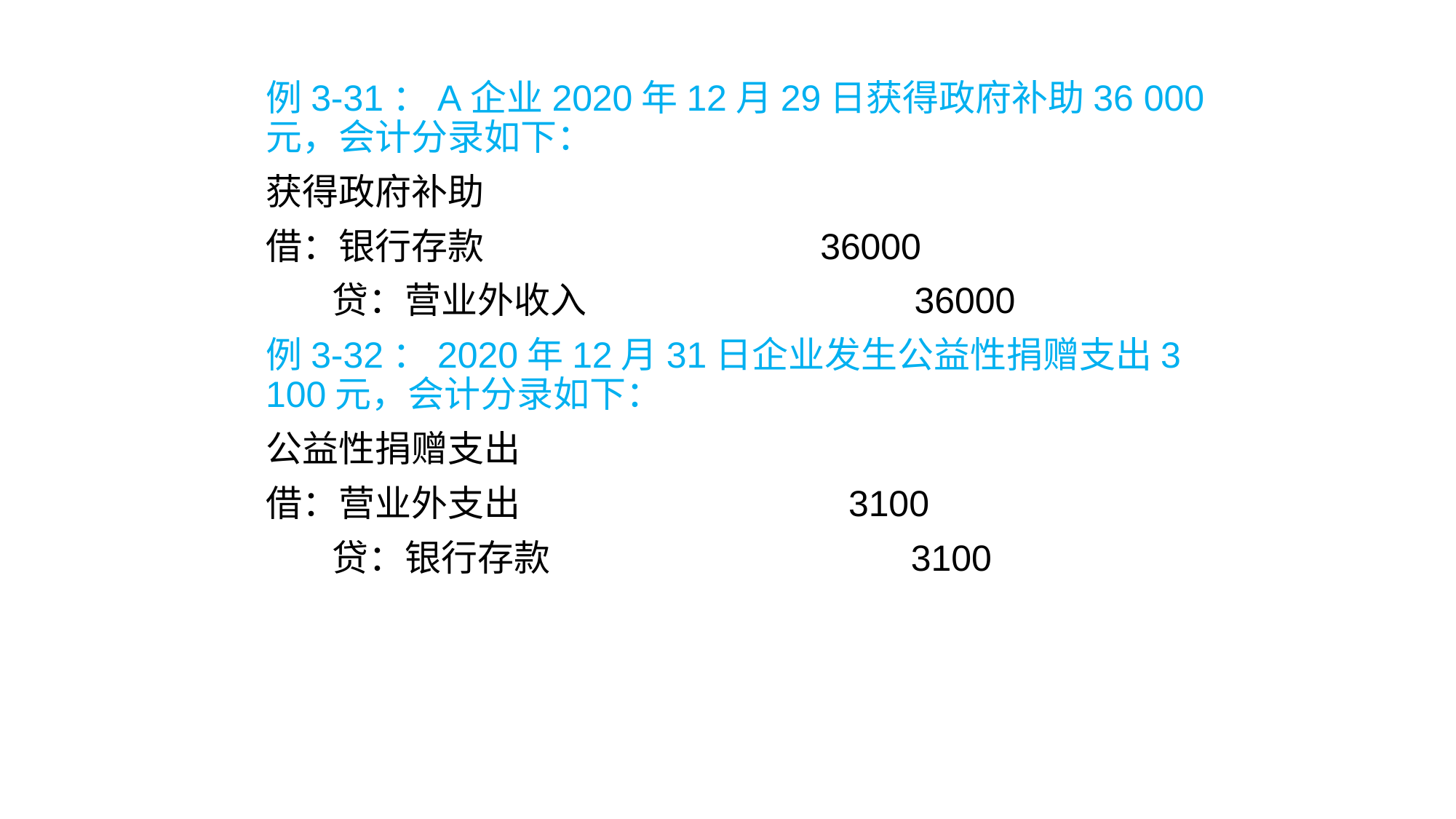

例3-31：A企业2020年12月29日获得政府补助36 000元，会计分录如下：
获得政府补助
借：银行存款                                        36000
       贷：营业外收入                                       36000
例3-32：2020年12月31日企业发生公益性捐赠支出3 100元，会计分录如下：
公益性捐赠支出
借：营业外支出                                       3100
       贷：银行存款                                           3100